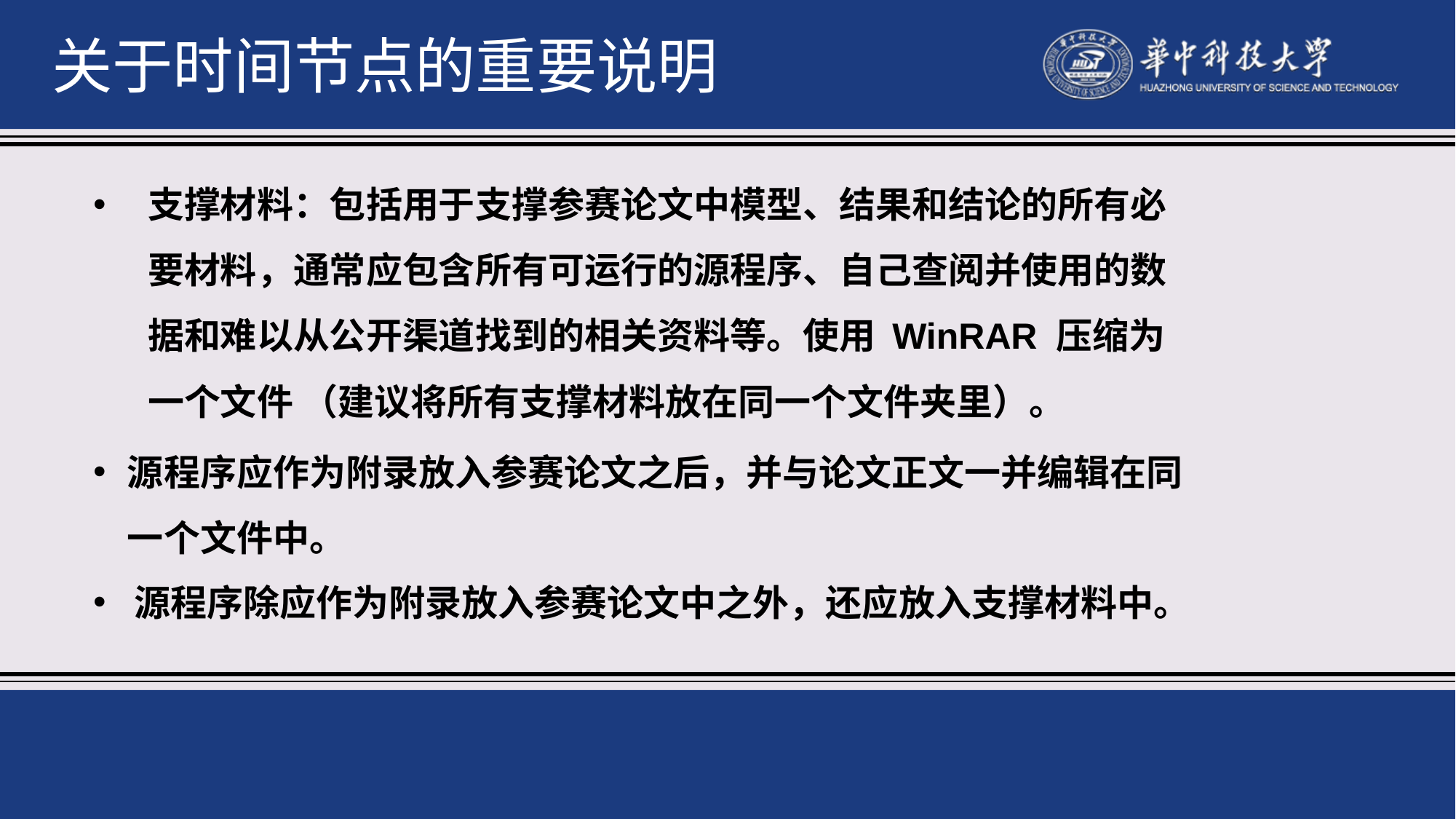

关于时间节点的重要说明
支撑材料：包括用于支撑参赛论文中模型、结果和结论的所有必要材料，通常应包含所有可运行的源程序、自己查阅并使用的数据和难以从公开渠道找到的相关资料等。使用 WinRAR 压缩为一个文件 （建议将所有支撑材料放在同一个文件夹里）。
源程序应作为附录放入参赛论文之后，并与论文正文一并编辑在同一个文件中。
源程序除应作为附录放入参赛论文中之外，还应放入支撑材料中。